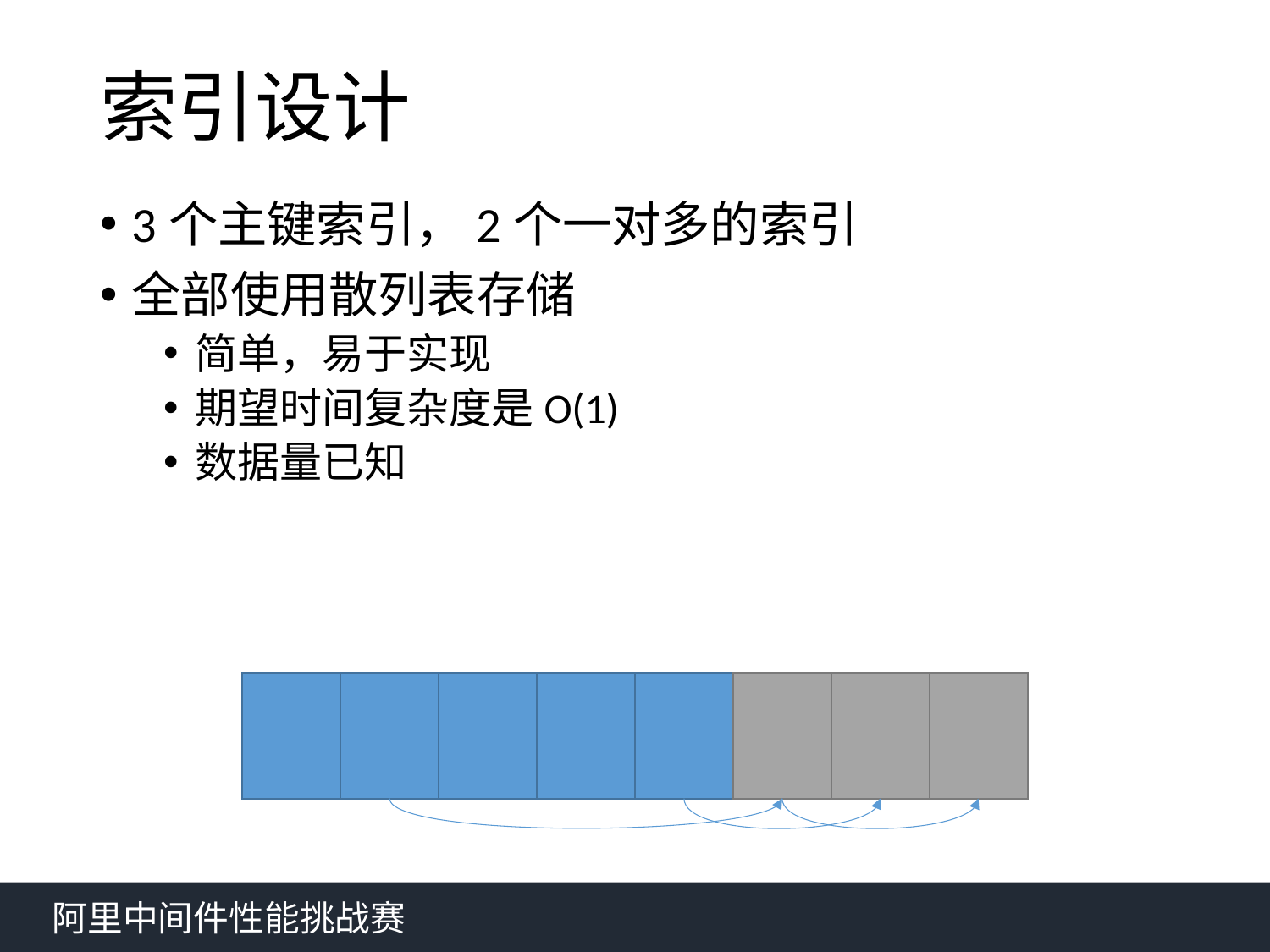

# 索引设计
3个主键索引，2个一对多的索引
全部使用散列表存储
简单，易于实现
期望时间复杂度是O(1)
数据量已知